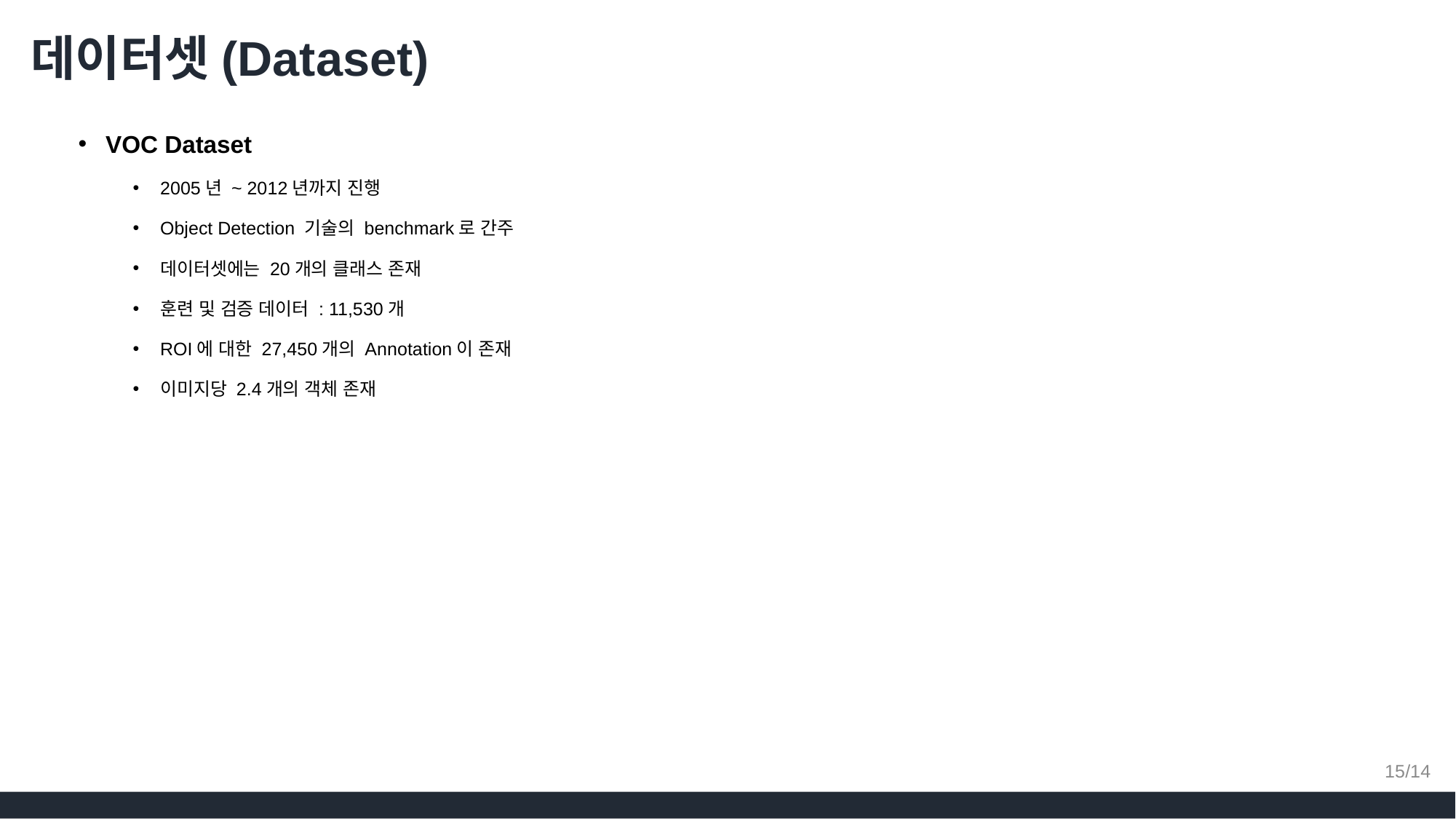

# 데이터셋(Dataset)
VOC Dataset
2005년 ~ 2012년까지 진행
Object Detection 기술의 benchmark로 간주
데이터셋에는 20개의 클래스 존재
훈련 및 검증 데이터 : 11,530개
ROI에 대한 27,450개의 Annotation이 존재
이미지당 2.4개의 객체 존재

15/14